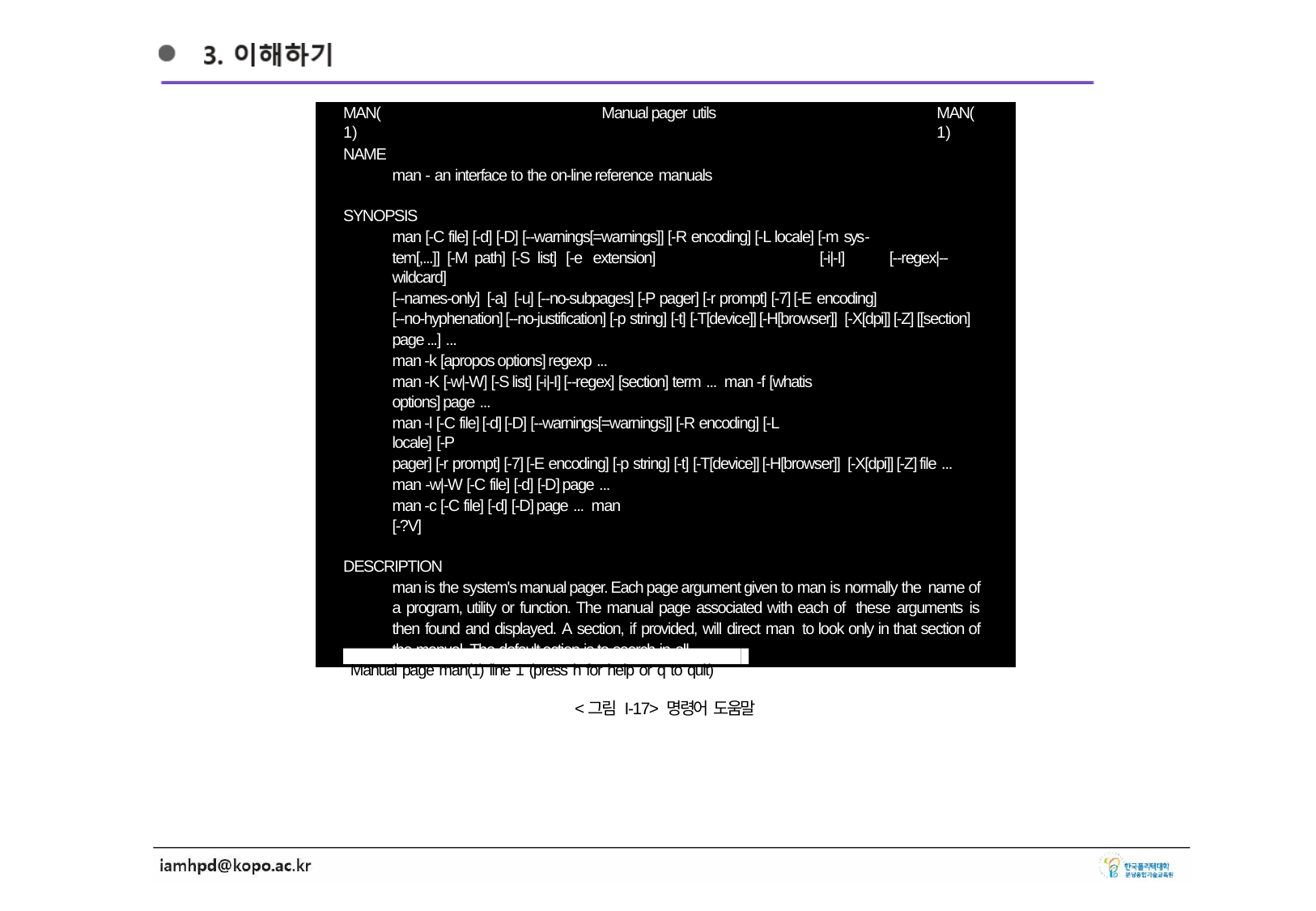

MAN(1)
Manual pager utils
MAN(1)

NAME
man - an interface to the on-line reference manuals

SYNOPSIS
man [-C file] [-d] [-D] [--warnings[=warnings]] [-R encoding] [-L locale] [-m sys‐
tem[,...]]  [-M  path]  [-S  list] [-e extension]	[-i|-I]	[--regex|--wildcard]
[--names-only]  [-a]  [-u] [--no-subpages] [-P pager] [-r prompt] [-7] [-E encoding]
[--no-hyphenation] [--no-justification] [-p string] [-t] [-T[device]] [-H[browser]]  [-X[dpi]] [-Z] [[section] page ...] ...
man -k [apropos options] regexp ...
man -K [-w|-W] [-S list] [-i|-I] [--regex] [section] term ...  man -f [whatis options] page ...
man -l [-C file] [-d] [-D] [--warnings[=warnings]] [-R encoding] [-L locale] [-P
pager] [-r prompt] [-7] [-E encoding] [-p string] [-t] [-T[device]] [-H[browser]]  [-X[dpi]] [-Z] file ...
man -w|-W [-C file] [-d] [-D] page ...
man -c [-C file] [-d] [-D] page ...  man [-?V]

DESCRIPTION
man is the system's manual pager. Each page argument given to man is normally the  name of a program, utility or function. The manual page associated with each of  these arguments is then found and displayed. A section, if provided, will direct man  to look only in that section of the manual. The default action is to search in all
Manual page man(1) line 1 (press h for help or q to quit)

<그림 I-17> 명령어 도움말